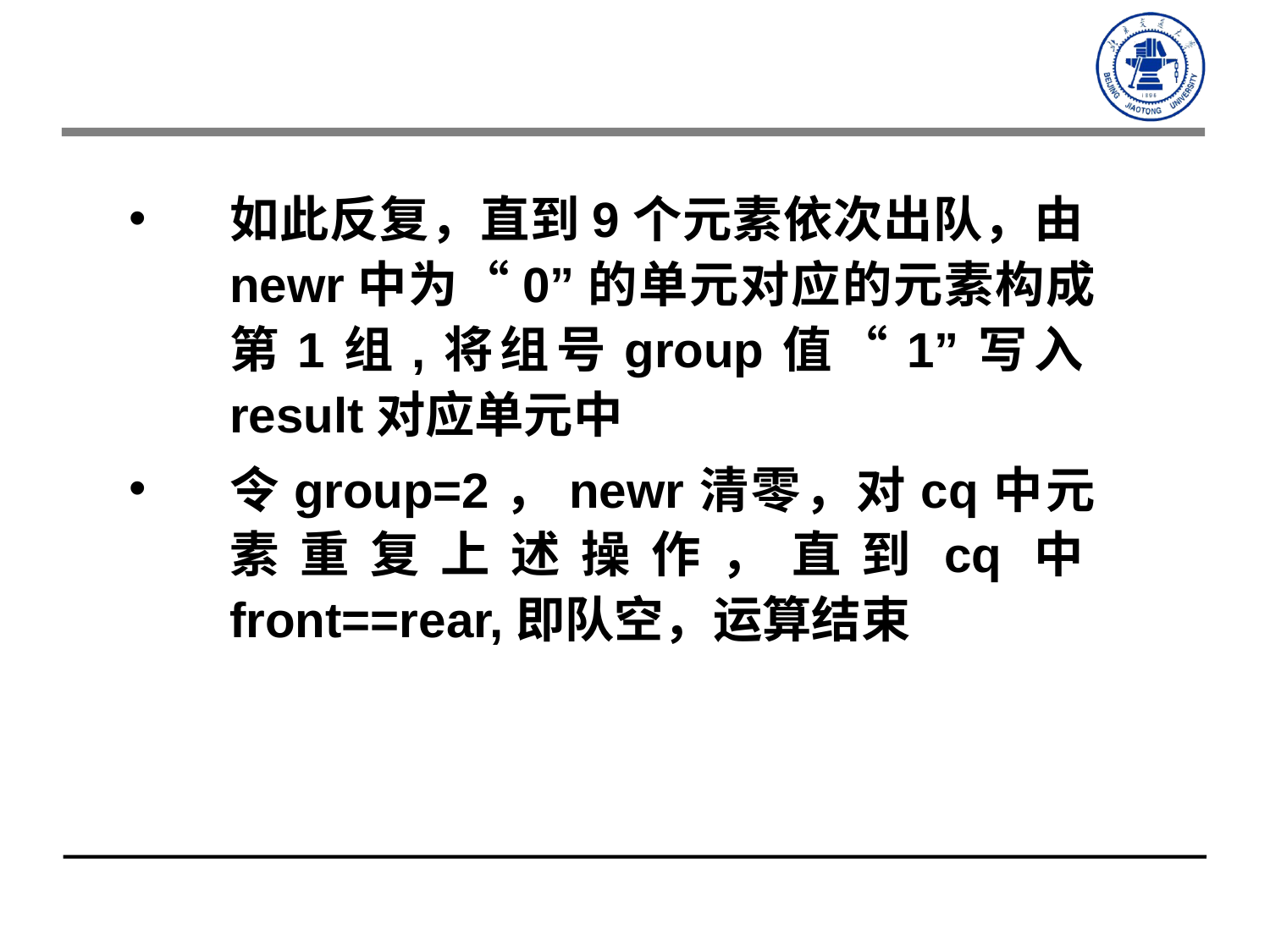

如此反复，直到9个元素依次出队，由newr中为“0”的单元对应的元素构成第1组,将组号group值“1”写入result对应单元中
令group=2，newr清零，对cq中元素重复上述操作，直到cq中front==rear,即队空，运算结束